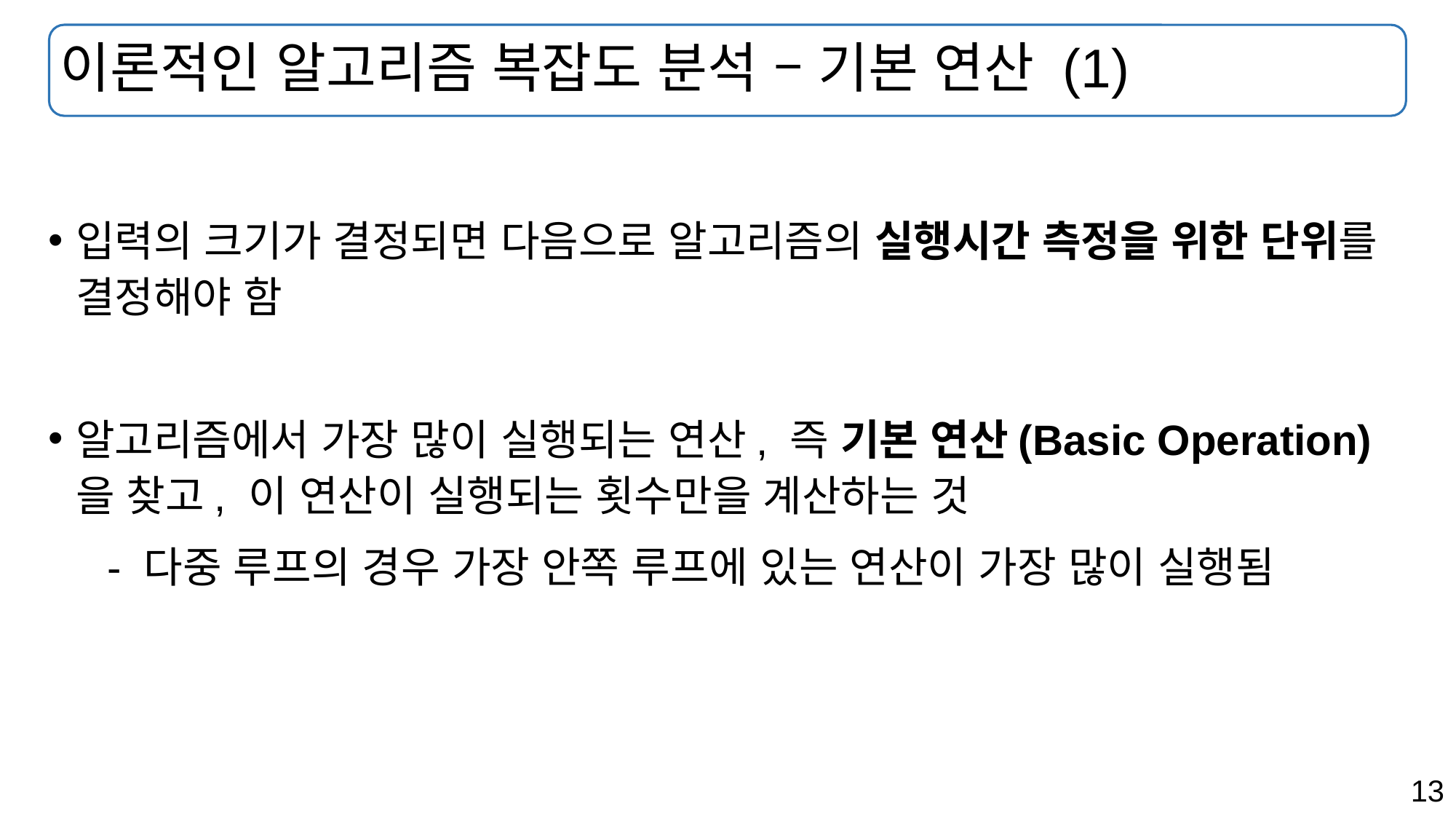

# 이론적인 알고리즘 복잡도 분석 – 기본 연산 (1)

입력의 크기가 결정되면 다음으로 알고리즘의 실행시간 측정을 위한 단위를 결정해야 함

알고리즘에서 가장 많이 실행되는 연산, 즉 기본 연산(Basic Operation)을 찾고, 이 연산이 실행되는 횟수만을 계산하는 것
     - 다중 루프의 경우 가장 안쪽 루프에 있는 연산이 가장 많이 실행됨